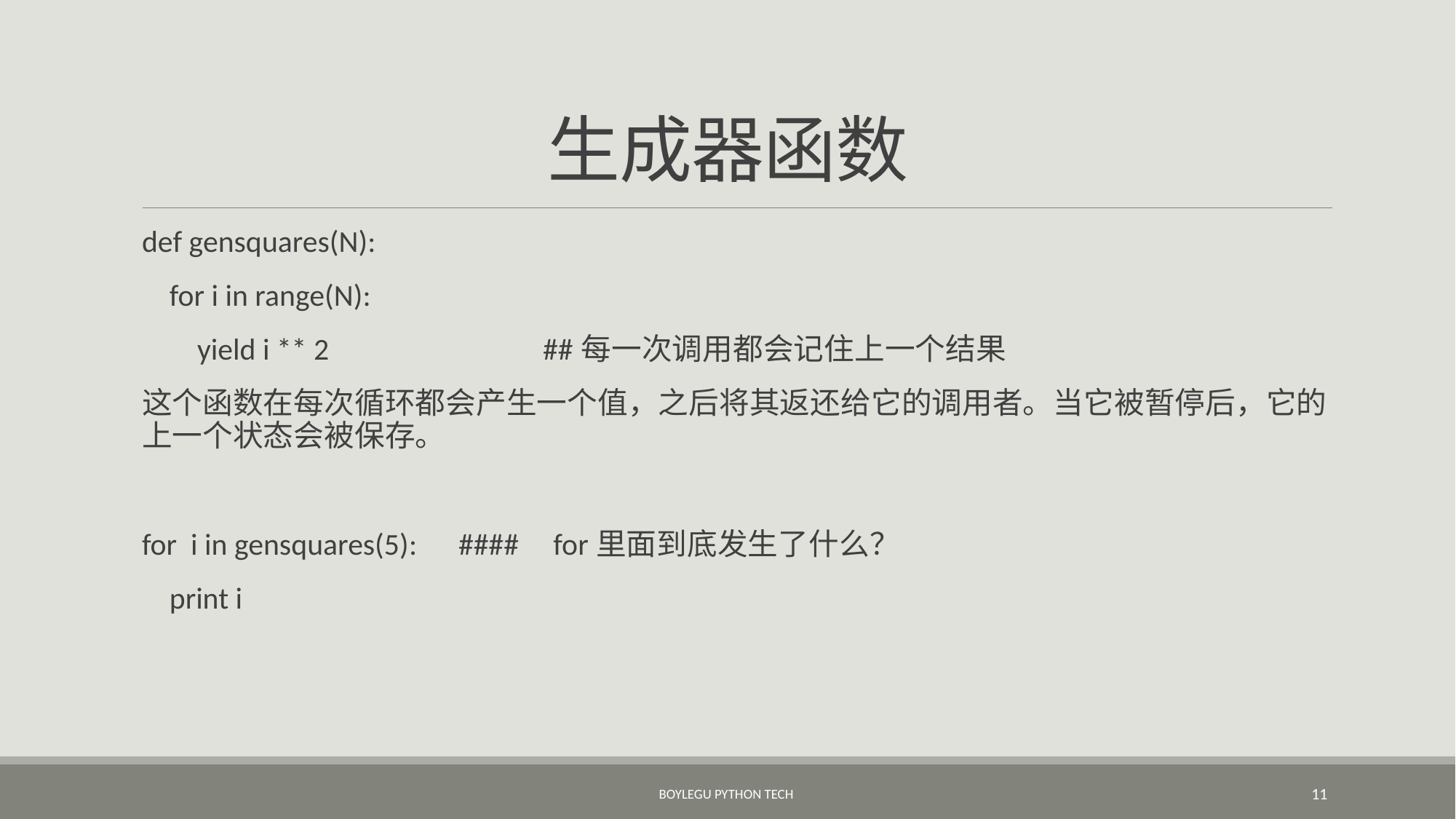

# 生成器函数
def gensquares(N):
    for i in range(N):
        yield i ** 2                               ##每一次调用都会记住上一个结果
这个函数在每次循环都会产生一个值，之后将其返还给它的调用者。当它被暂停后，它的上一个状态会被保存。

for  i in gensquares(5):      ####     for里面到底发生了什么？
    print i
BoyleGu Python Tech
11